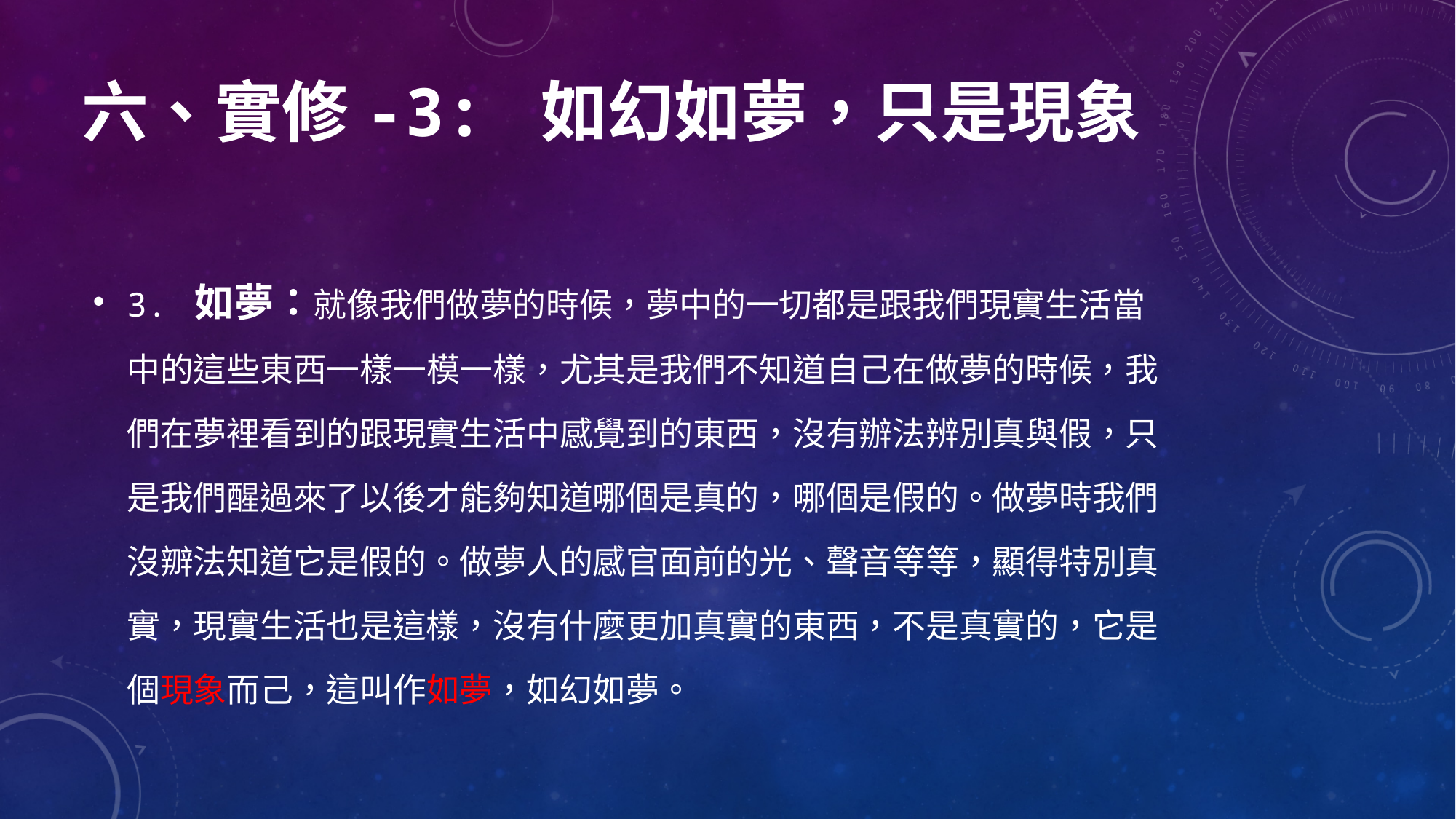

# 六、實修-3: 如幻如夢，只是現象
3. 如夢：就像我們做夢的時候，夢中的一切都是跟我們現實生活當中的這些東西一樣一模一樣，尤其是我們不知道自己在做夢的時候，我們在夢裡看到的跟現實生活中感覺到的東西，沒有辦法辨別真與假，只是我們醒過來了以後才能夠知道哪個是真的，哪個是假的。做夢時我們沒辧法知道它是假的。做夢人的感官面前的光、聲音等等，顯得特別真實，現實生活也是這樣，沒有什麼更加真實的東西，不是真實的，它是個現象而己，這叫作如夢，如幻如夢。